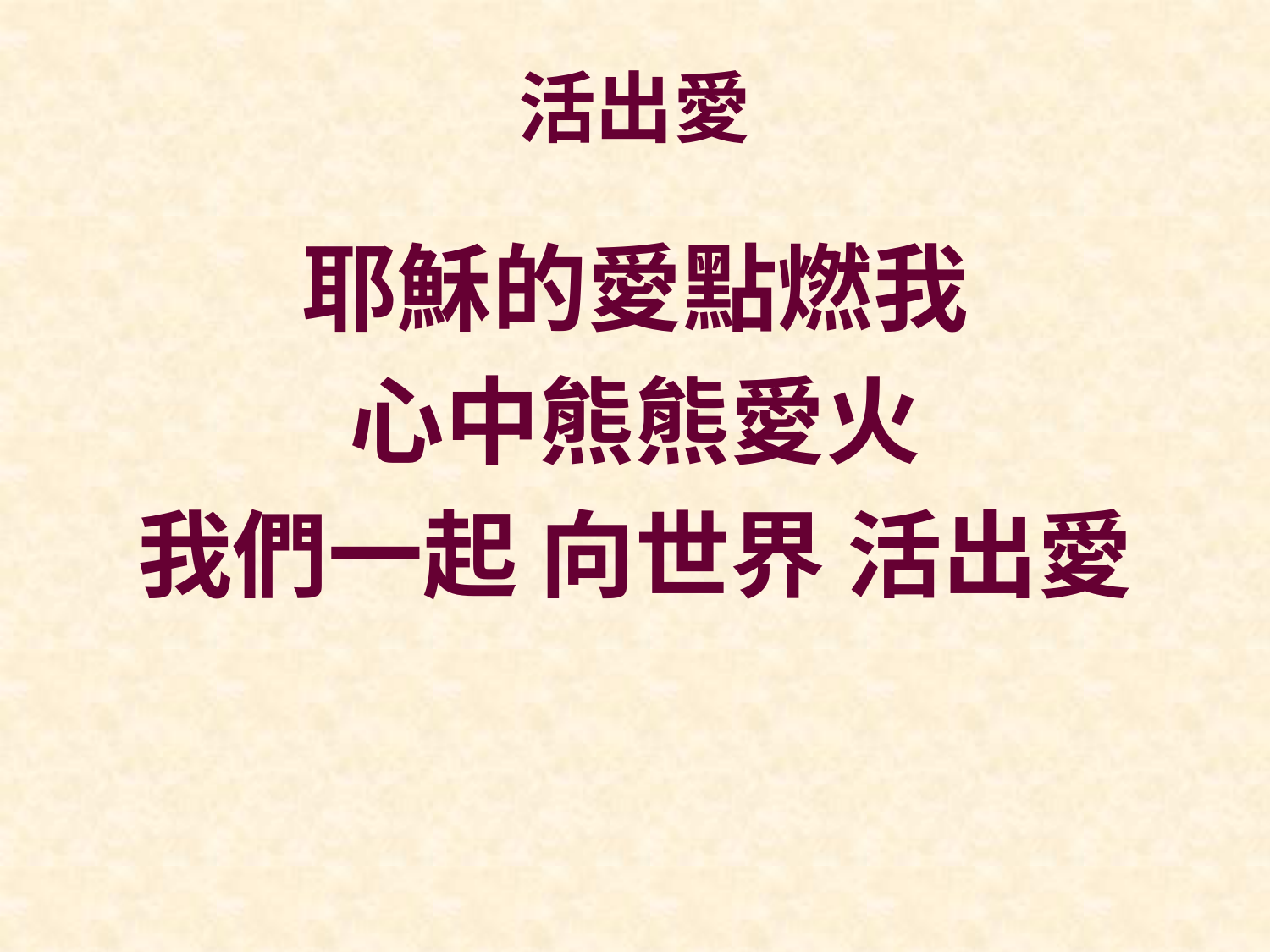

# 活出愛
耶穌的愛點燃我
心中熊熊愛火
我們一起 向世界 活出愛